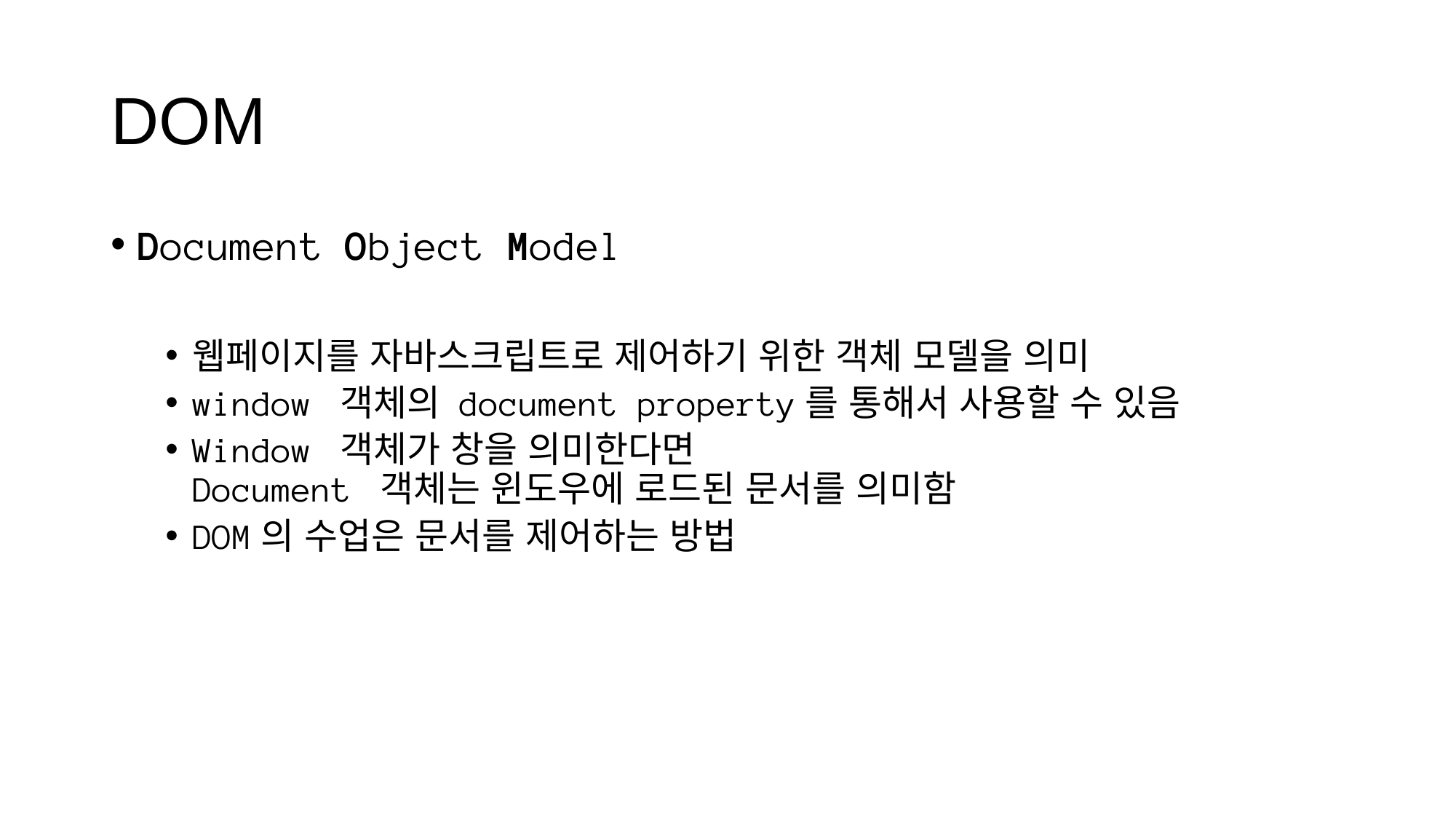

# DOM
Document Object Model

웹페이지를 자바스크립트로 제어하기 위한 객체 모델을 의미
window 객체의 document property를 통해서 사용할 수 있음
Window 객체가 창을 의미한다면
Document 객체는 윈도우에 로드된 문서를 의미함
DOM의 수업은 문서를 제어하는 방법